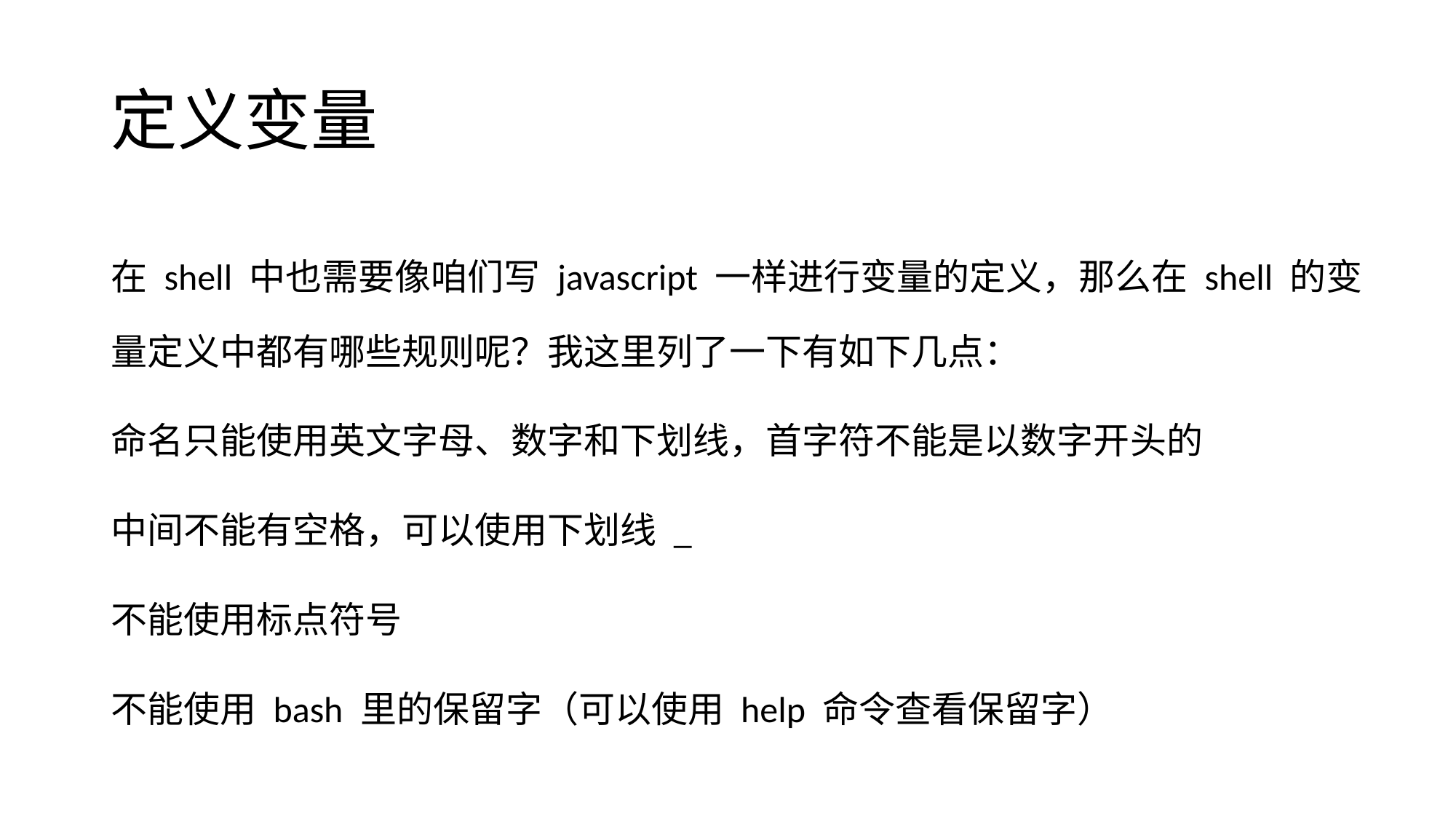

定义变量
在 shell 中也需要像咱们写 javascript 一样进行变量的定义，那么在 shell 的变量定义中都有哪些规则呢？我这里列了一下有如下几点：
命名只能使用英文字母、数字和下划线，首字符不能是以数字开头的
中间不能有空格，可以使用下划线 _
不能使用标点符号
不能使用 bash 里的保留字（可以使用 help 命令查看保留字）